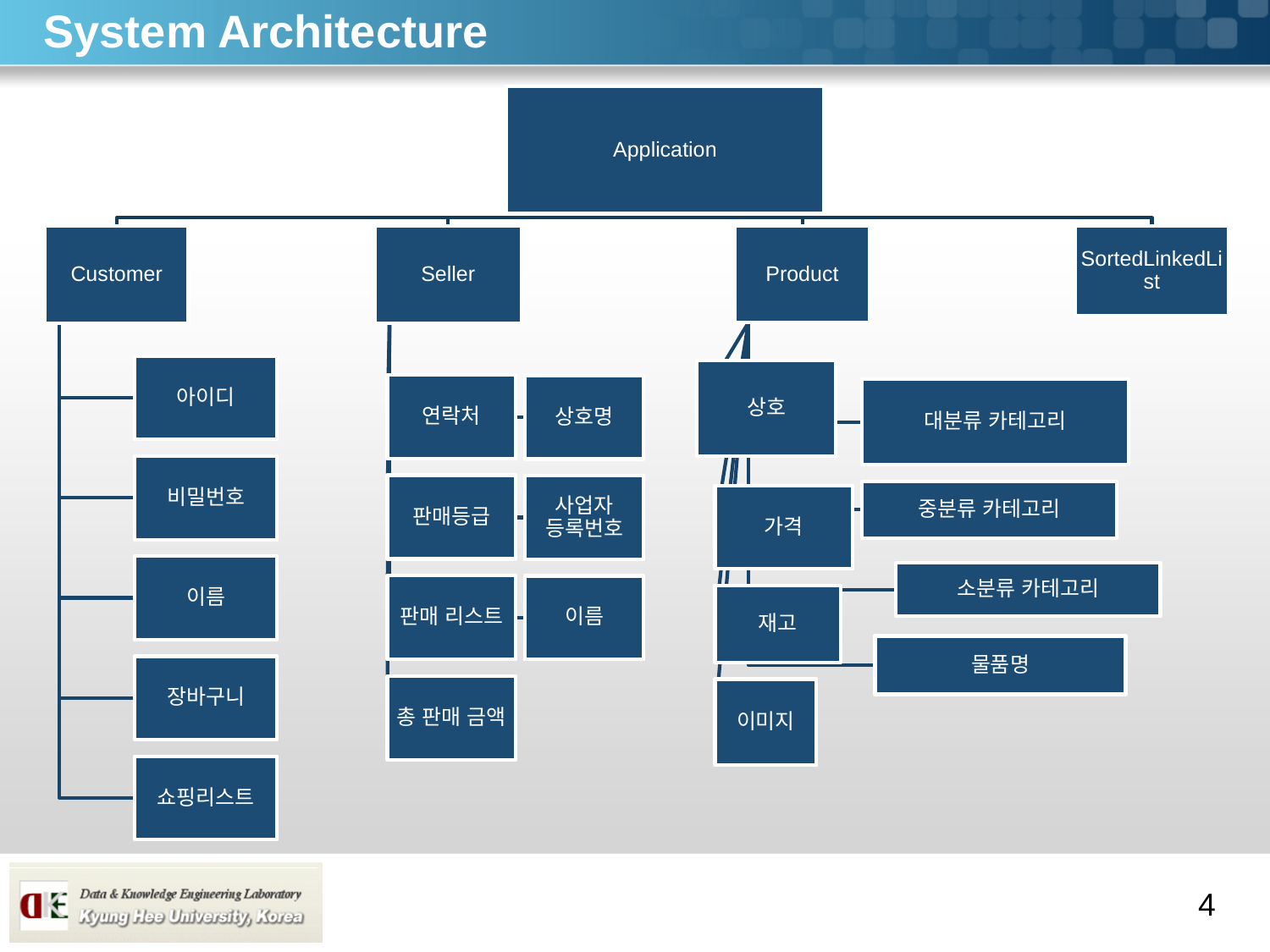

# System Architecture
Application
Customer
아이디
비밀번호
이름
장바구니
쇼핑리스트
Seller
상호명
사업자 등록번호
이름
연락처
판매등급
판매 리스트
총 판매 금액
Product
대분류 카테고리
중분류 카테고리
소분류 카테고리
물품명
상호
가격
재고
이미지
SortedLinkedList